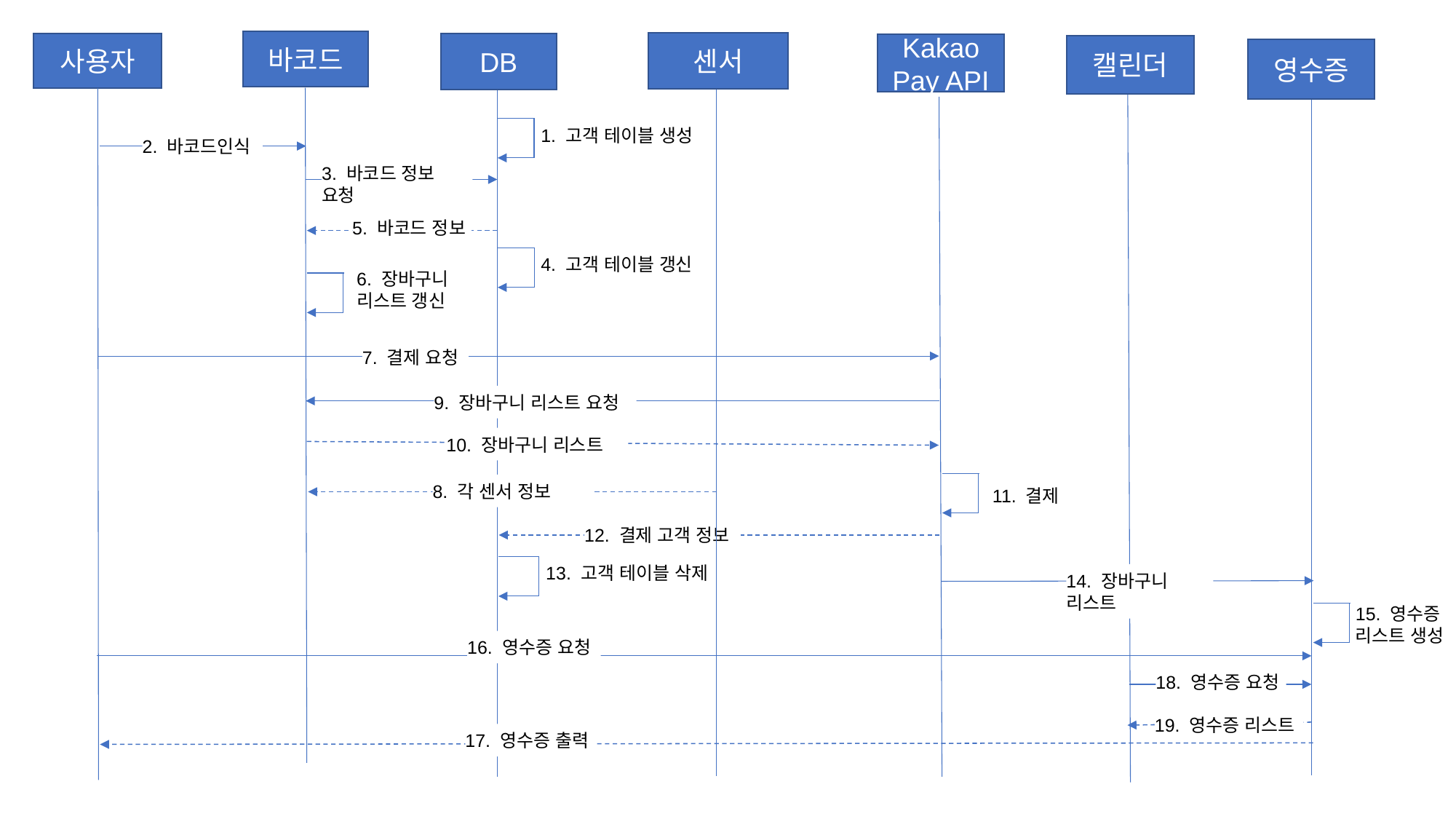

바코드
센서
사용자
DB
Kakao Pay API
캘린더
영수증
1. 고객 테이블 생성
2. 바코드인식
3. 바코드 정보
요청
5. 바코드 정보
4. 고객 테이블 갱신
6. 장바구니 리스트 갱신
7. 결제 요청
9. 장바구니 리스트 요청
10. 장바구니 리스트
11. 결제
8. 각 센서 정보
12. 결제 고객 정보
13. 고객 테이블 삭제
14. 장바구니 리스트
15. 영수증 리스트 생성
16. 영수증 요청
18. 영수증 요청
19. 영수증 리스트
17. 영수증 출력